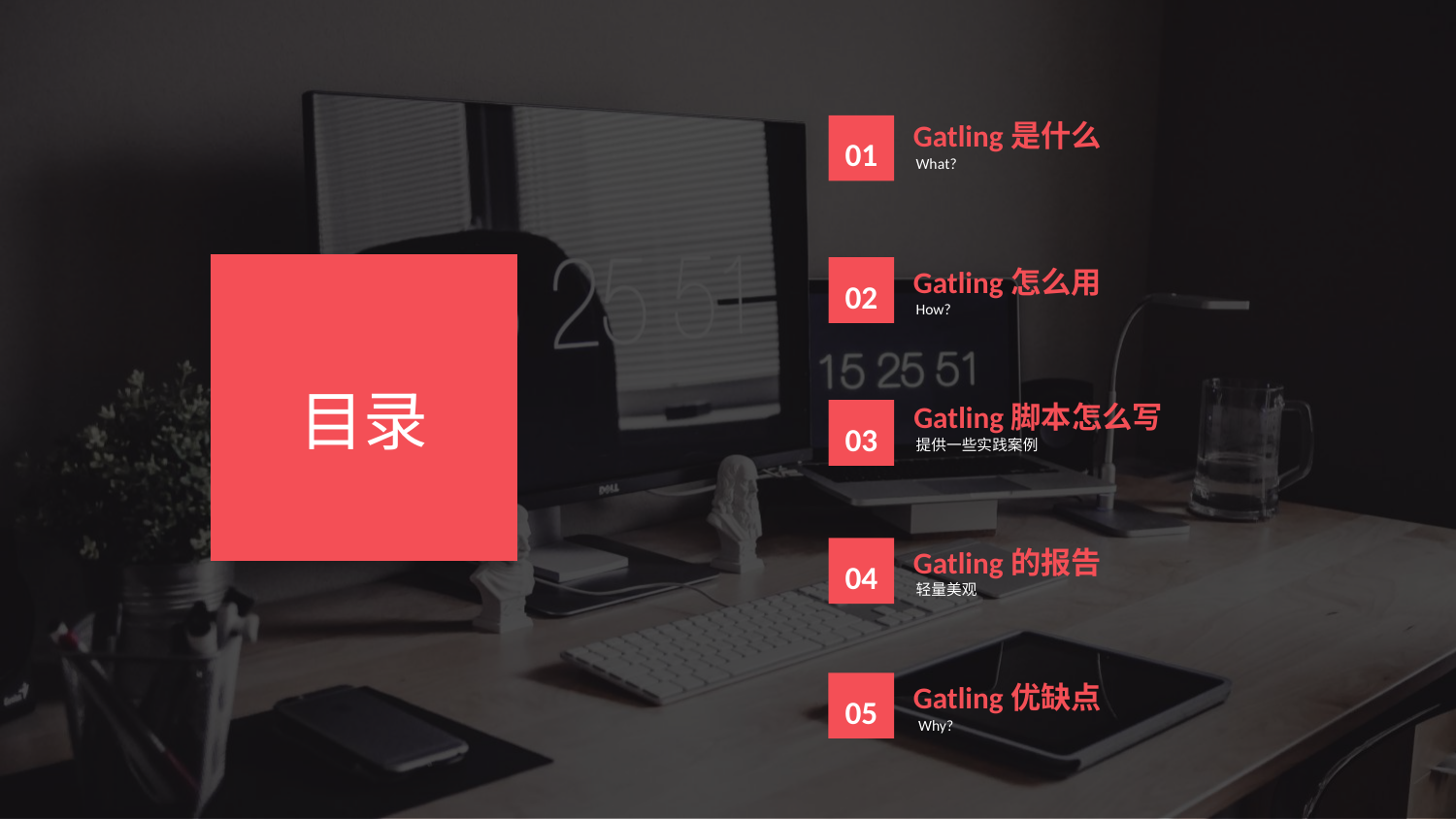

Gatling是什么
01
What?
Gatling怎么用
目录
02
How?
Gatling脚本怎么写
03
提供一些实践案例
Gatling的报告
04
轻量美观
Gatling优缺点
05
     Why?